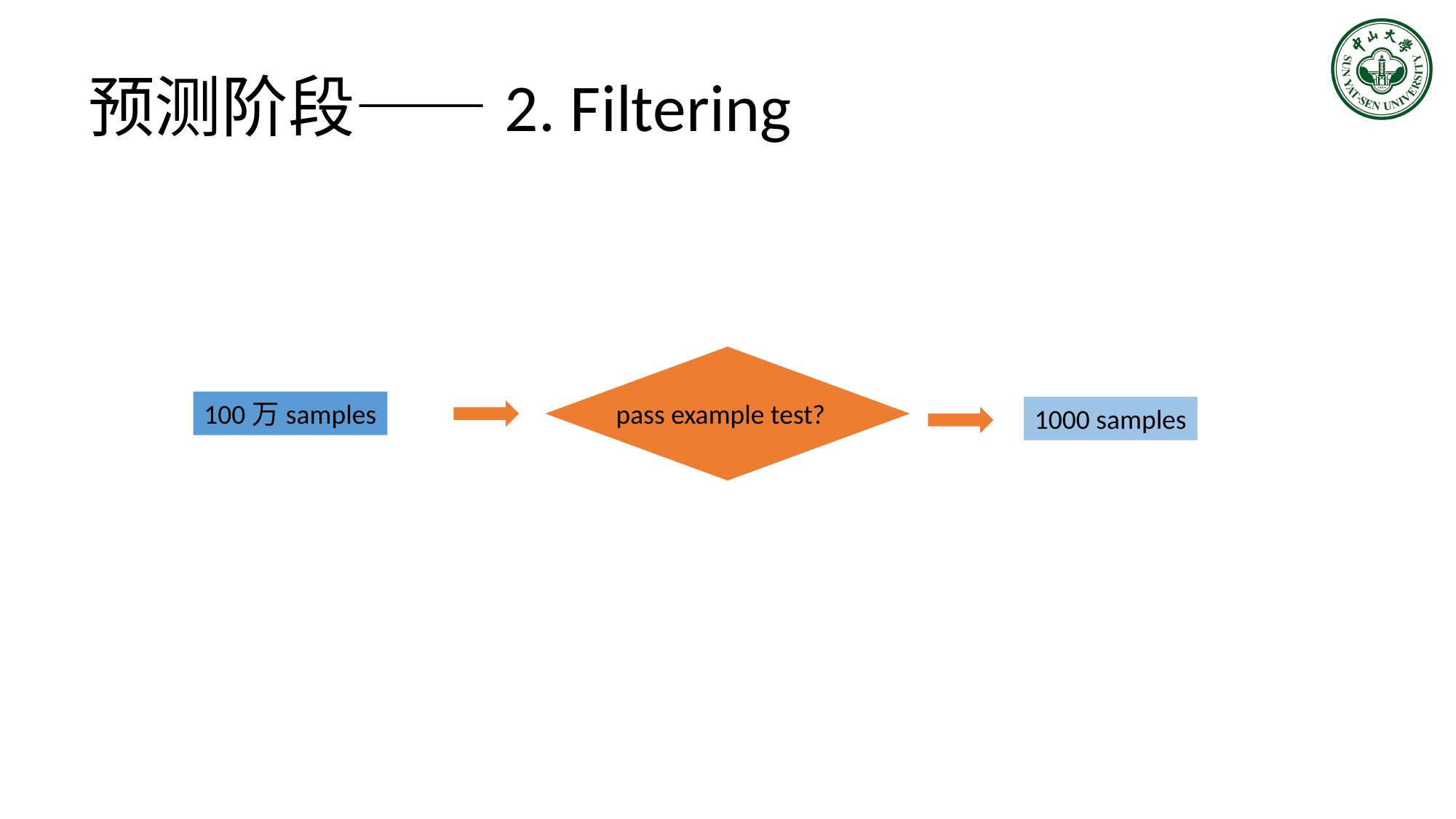

# 预测阶段——2. Filtering

100万samples
pass example test?
1000 samples